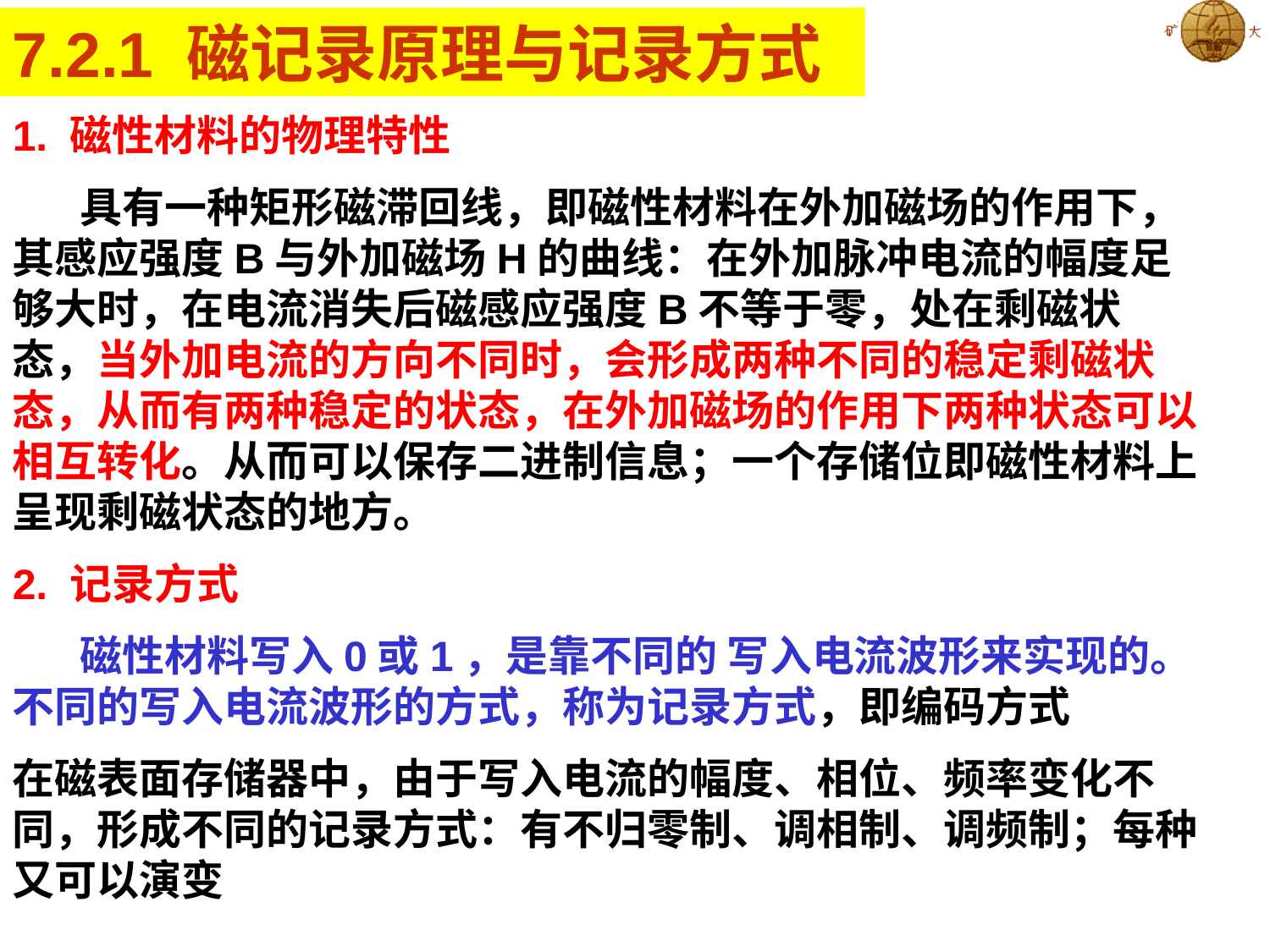

7.2.1 磁记录原理与记录方式
1. 磁性材料的物理特性
      具有一种矩形磁滞回线，即磁性材料在外加磁场的作用下，其感应强度B与外加磁场H的曲线：在外加脉冲电流的幅度足够大时，在电流消失后磁感应强度B不等于零，处在剩磁状态，当外加电流的方向不同时，会形成两种不同的稳定剩磁状态，从而有两种稳定的状态，在外加磁场的作用下两种状态可以相互转化。从而可以保存二进制信息；一个存储位即磁性材料上呈现剩磁状态的地方。
2. 记录方式
      磁性材料写入0或1，是靠不同的 写入电流波形来实现的。不同的写入电流波形的方式，称为记录方式，即编码方式
在磁表面存储器中，由于写入电流的幅度、相位、频率变化不同，形成不同的记录方式：有不归零制、调相制、调频制；每种又可以演变